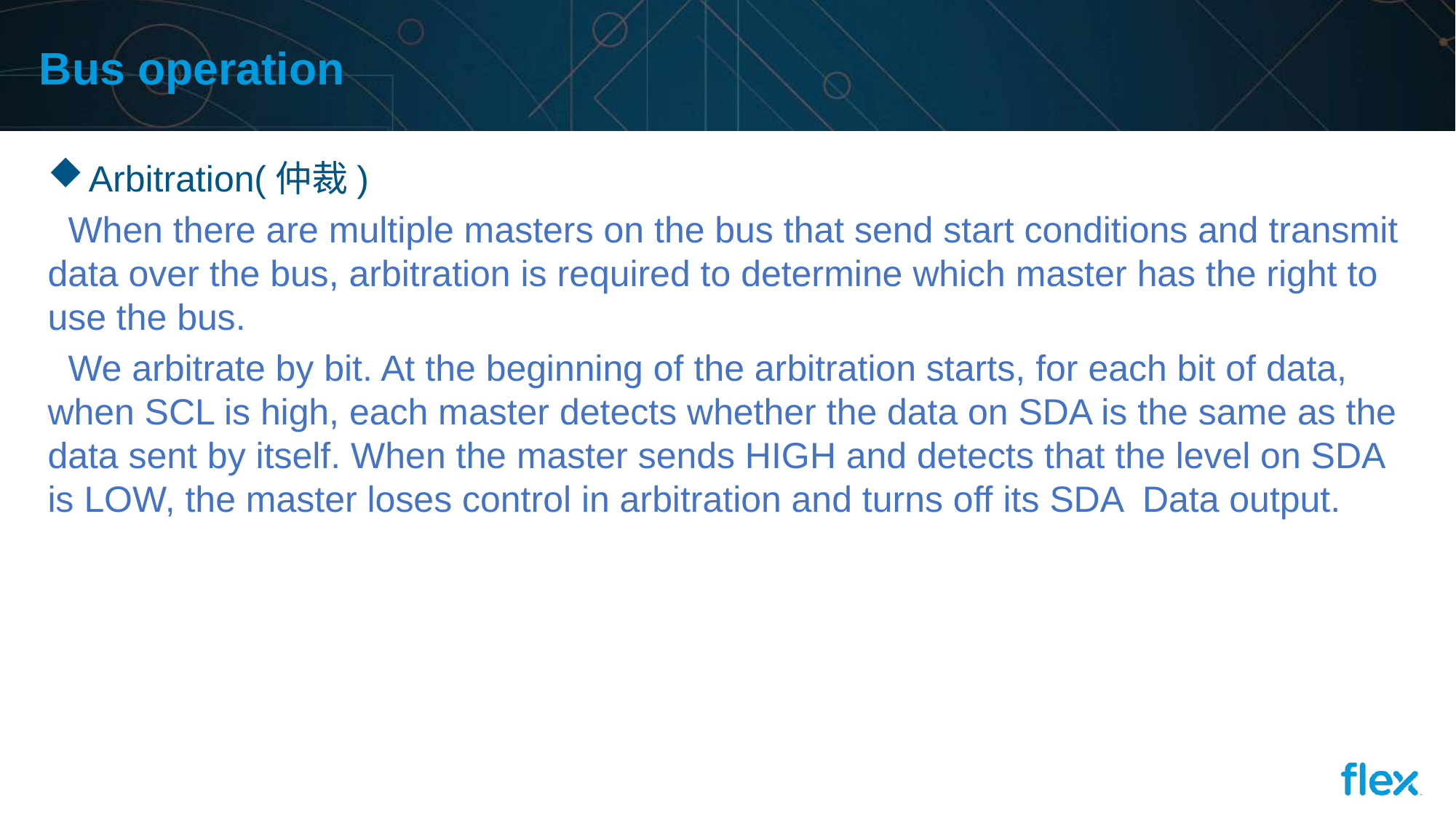

# Bus operation
Arbitration(仲裁)
  When there are multiple masters on the bus that send start conditions and transmit data over the bus, arbitration is required to determine which master has the right to use the bus.
  We arbitrate by bit. At the beginning of the arbitration starts, for each bit of data, when SCL is high, each master detects whether the data on SDA is the same as the data sent by itself. When the master sends HIGH and detects that the level on SDA is LOW, the master loses control in arbitration and turns off its SDA  Data output.